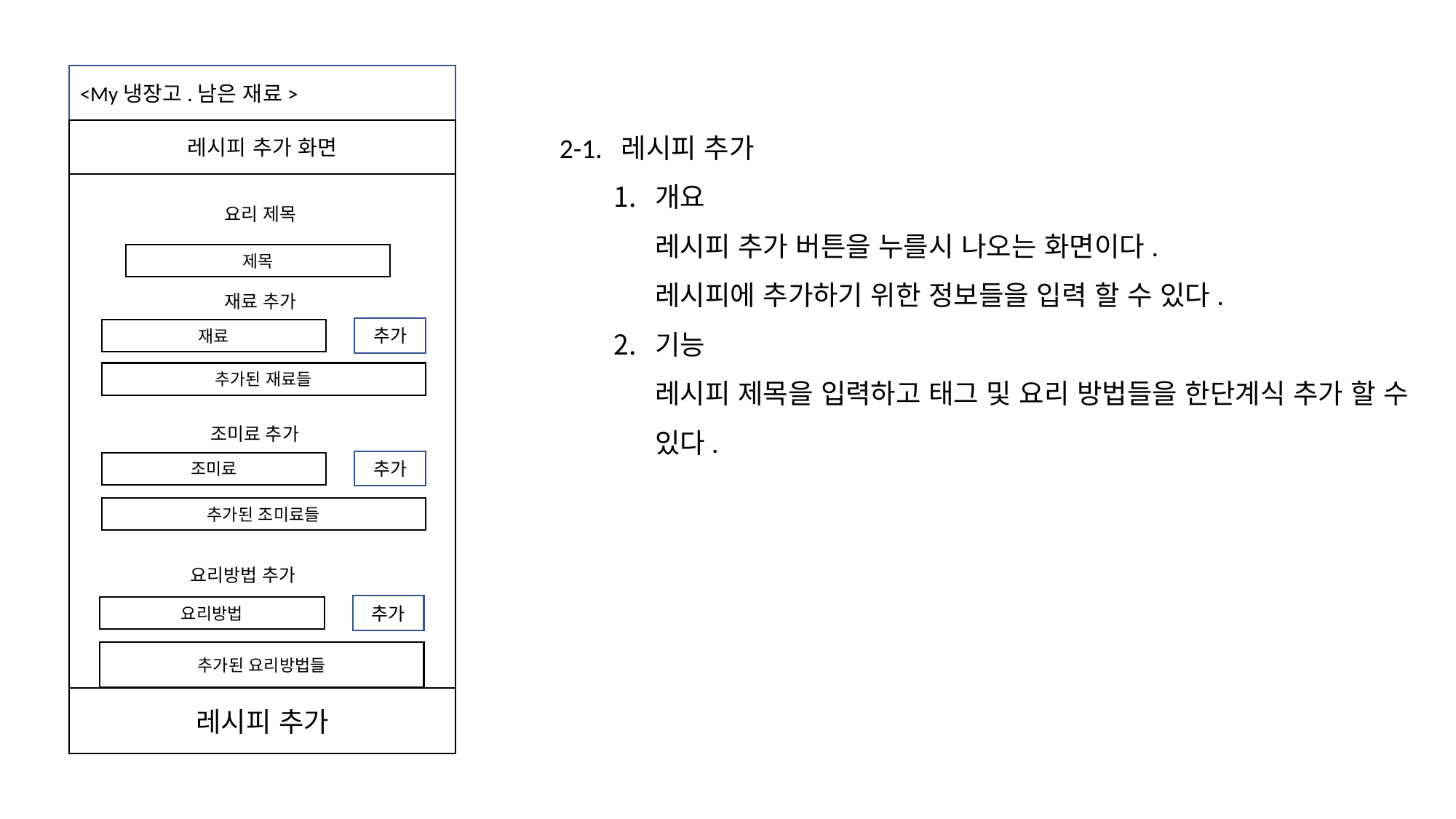

<My냉장고.남은 재료>
2-1.  레시피 추가
개요
레시피 추가 버튼을 누를시 나오는 화면이다.
레시피에 추가하기 위한 정보들을 입력 할 수 있다.
기능
레시피 제목을 입력하고 태그 및 요리 방법들을 한단계식 추가 할 수 있다.

레시피 추가 화면
요리 제목
제목
재료 추가
추가
재료
추가된 재료들
조미료 추가
추가
조미료
추가된 조미료들
요리방법 추가
추가
요리방법
추가된 요리방법들
레시피 추가